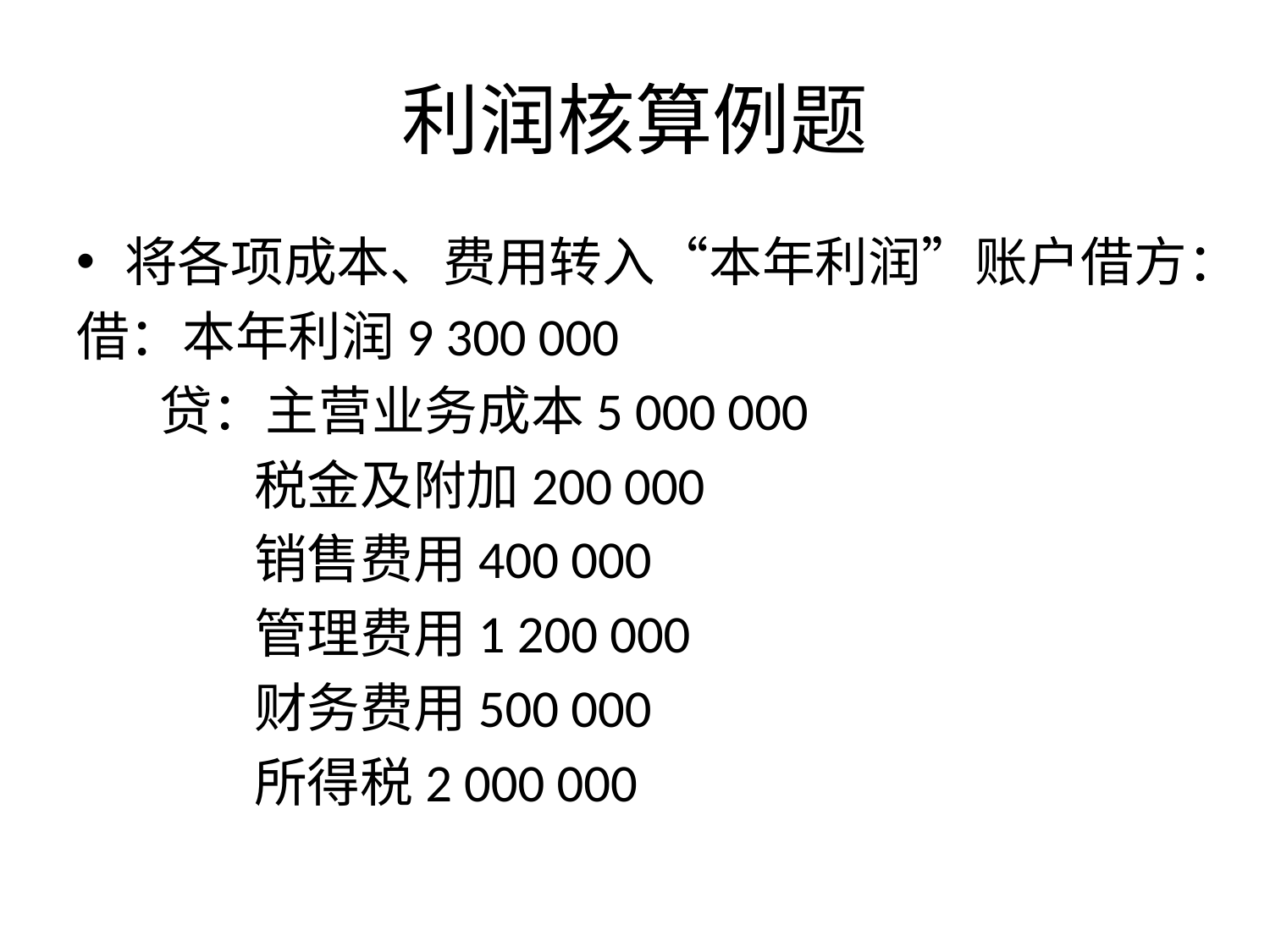

# 利润核算例题
将各项成本、费用转入“本年利润”账户借方：
借：本年利润9 300 000
      贷：主营业务成本5 000 000
              税金及附加200 000
              销售费用400 000
              管理费用1 200 000
              财务费用500 000
              所得税2 000 000